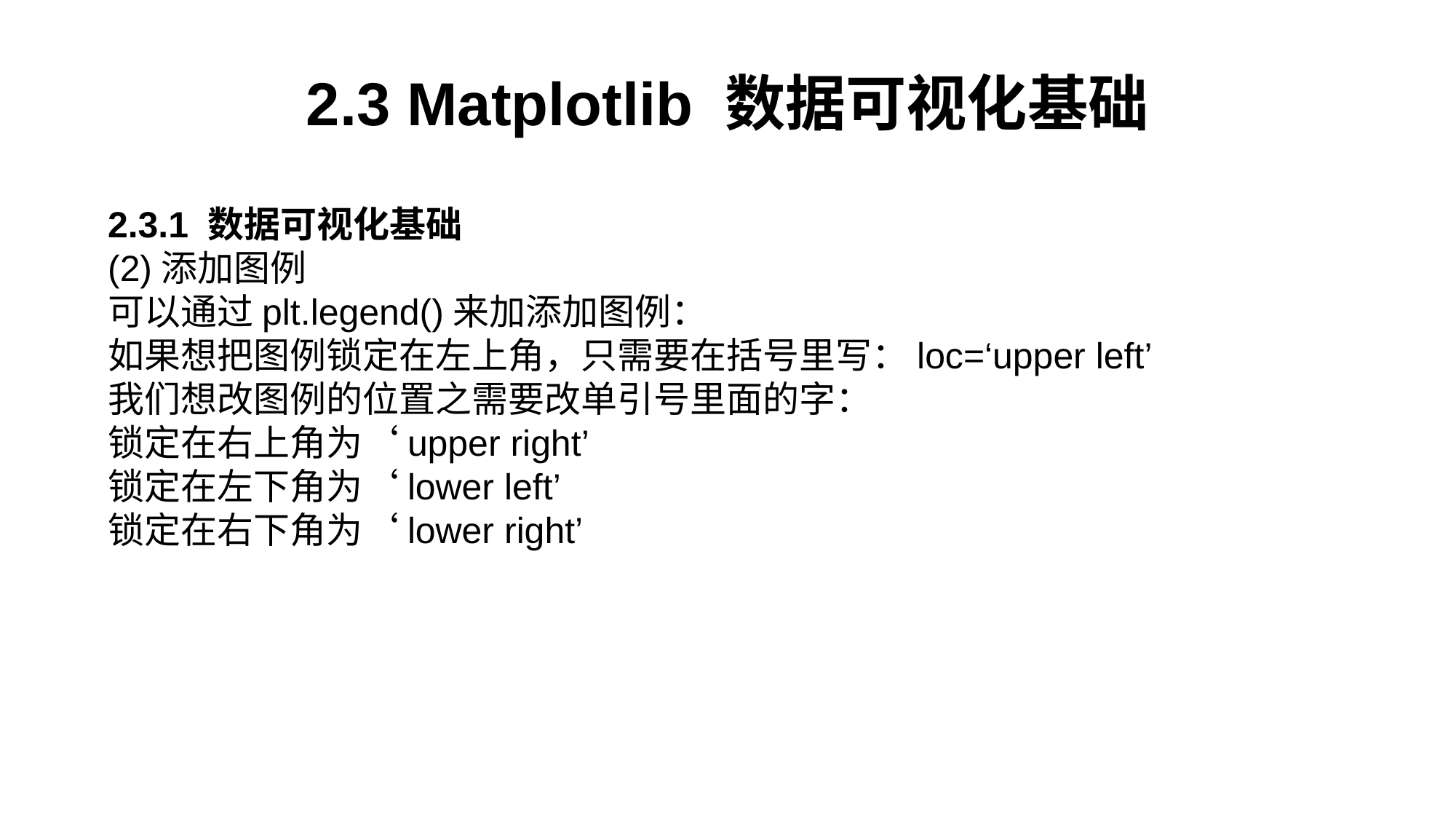

2.3 Matplotlib 数据可视化基础
2.3.1 数据可视化基础
(2)添加图例
可以通过plt.legend()来加添加图例：
如果想把图例锁定在左上角，只需要在括号里写：loc=‘upper left’
我们想改图例的位置之需要改单引号里面的字：
锁定在右上角为‘upper right’
锁定在左下角为‘lower left’
锁定在右下角为‘lower right’